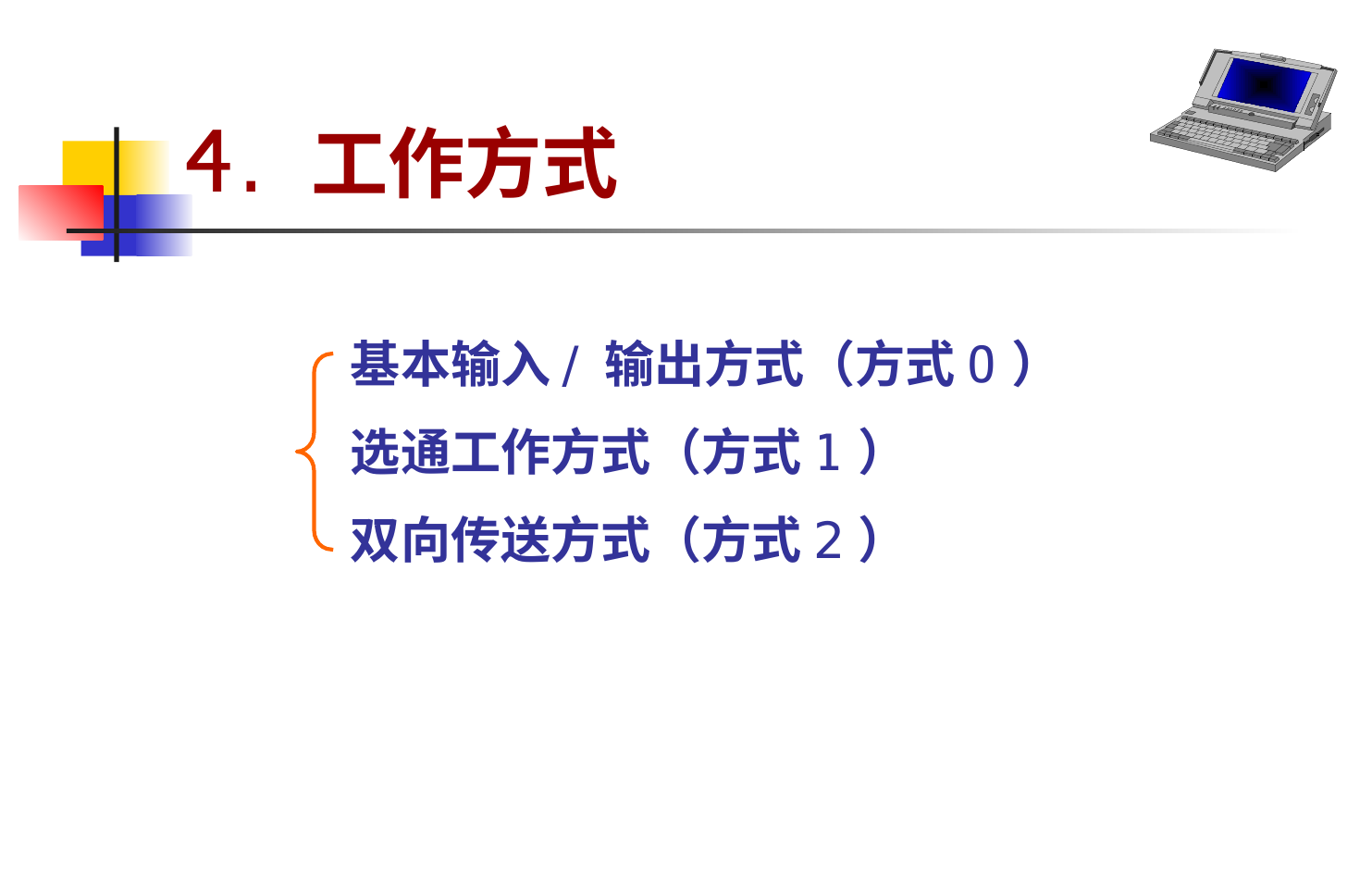

# 4. 工作方式
基本输入/输出方式（方式0）
选通工作方式（方式1）
双向传送方式（方式2）

55